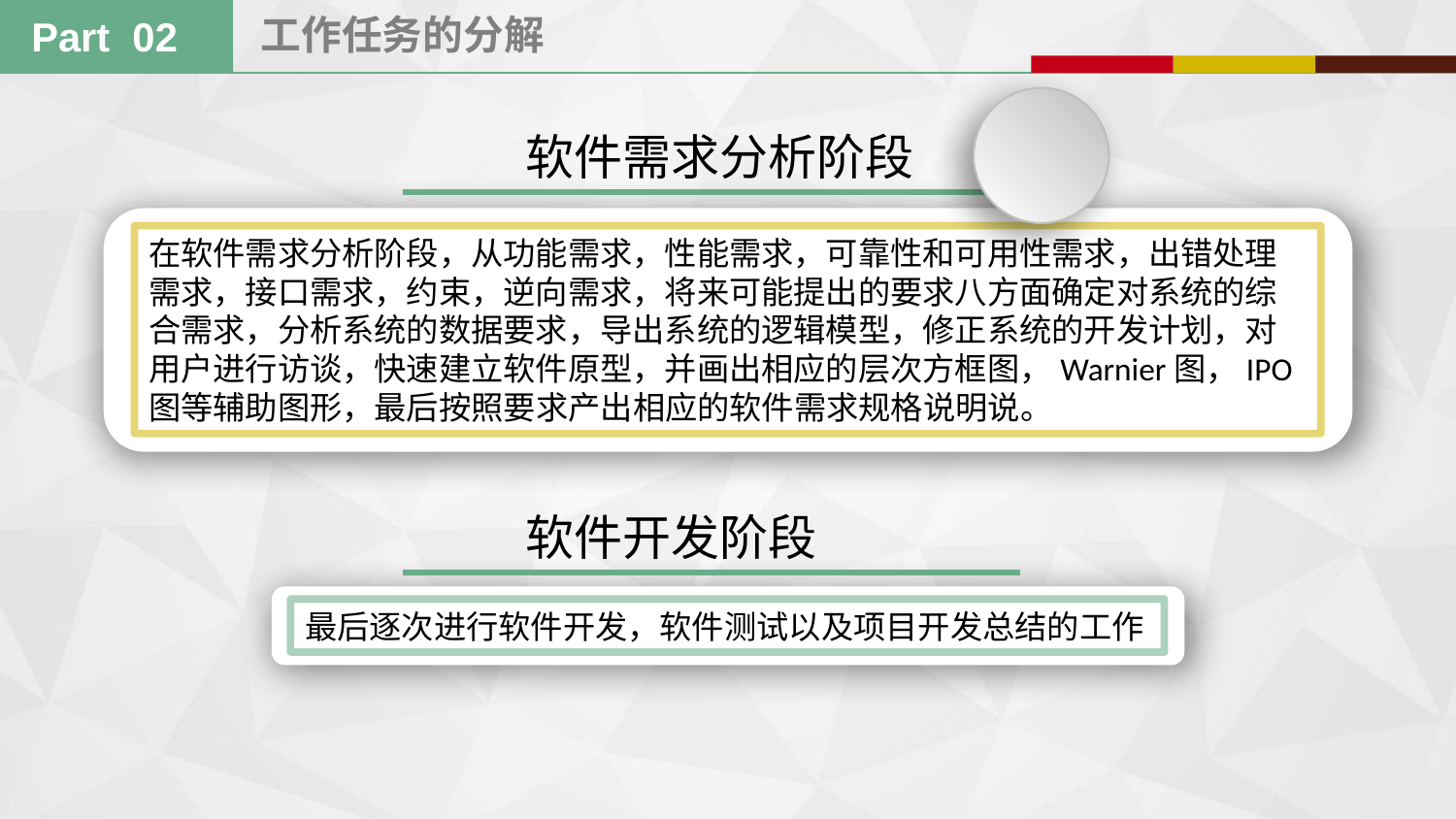

工作任务的分解
Part  02

软件需求分析阶段

在软件需求分析阶段，从功能需求，性能需求，可靠性和可用性需求，出错处理需求，接口需求，约束，逆向需求，将来可能提出的要求八方面确定对系统的综合需求，分析系统的数据要求，导出系统的逻辑模型，修正系统的开发计划，对用户进行访谈，快速建立软件原型，并画出相应的层次方框图，Warnier图，IPO图等辅助图形，最后按照要求产出相应的软件需求规格说明说。
软件开发阶段

最后逐次进行软件开发，软件测试以及项目开发总结的工作